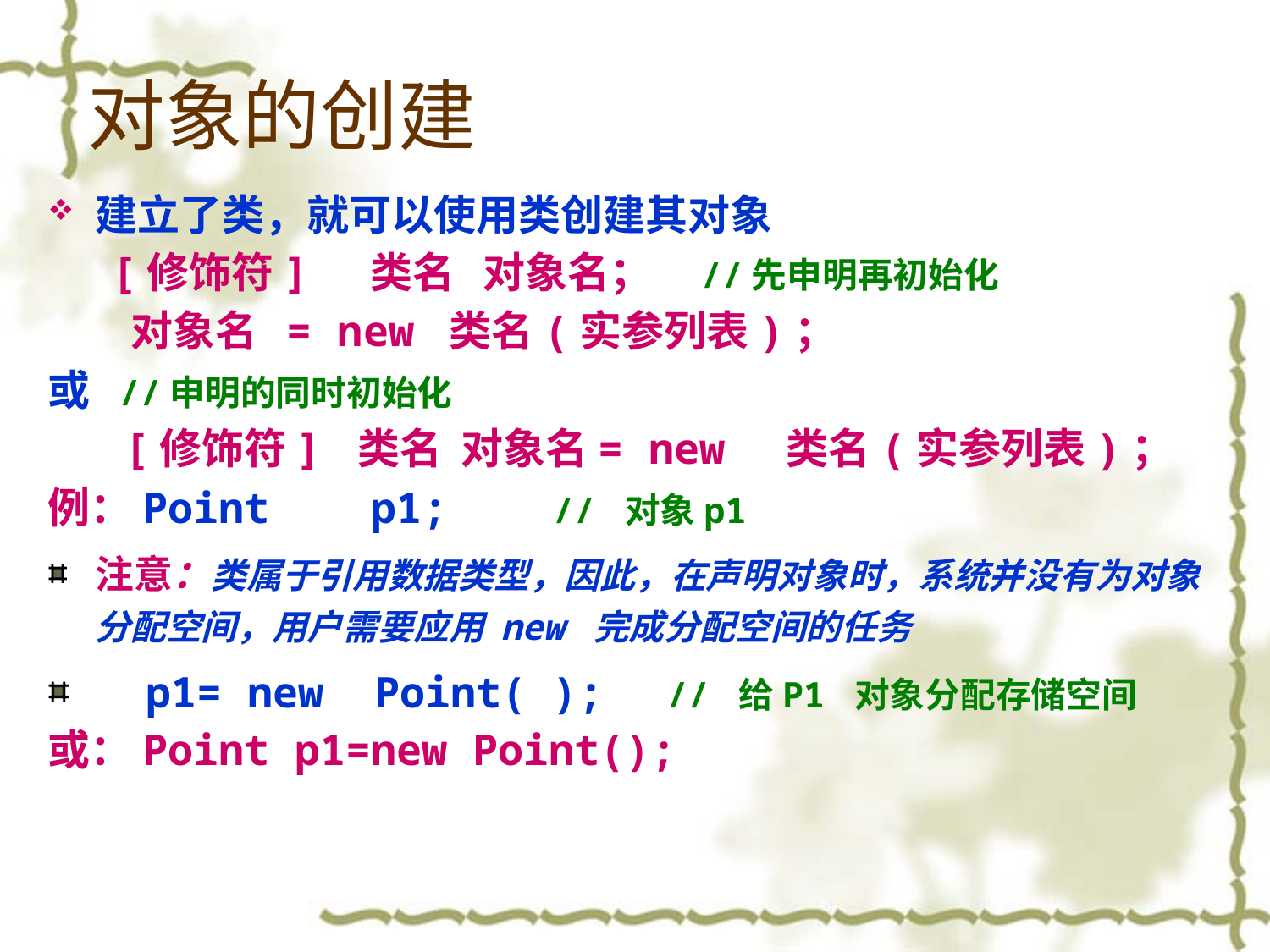

# 对象的创建
建立了类，就可以使用类创建其对象
[修饰符]  类名   对象名；    //先申明再初始化
 对象名  = new 类名(实参列表)；
或  //申明的同时初始化
   [修饰符] 类名  对象名= new  类名(实参列表)；
例：Point    p1;     // 对象p1
注意：类属于引用数据类型，因此，在声明对象时，系统并没有为对象分配空间，用户需要应用 new 完成分配空间的任务
  p1= new  Point( );   // 给P1 对象分配存储空间
或：Point p1=new Point();